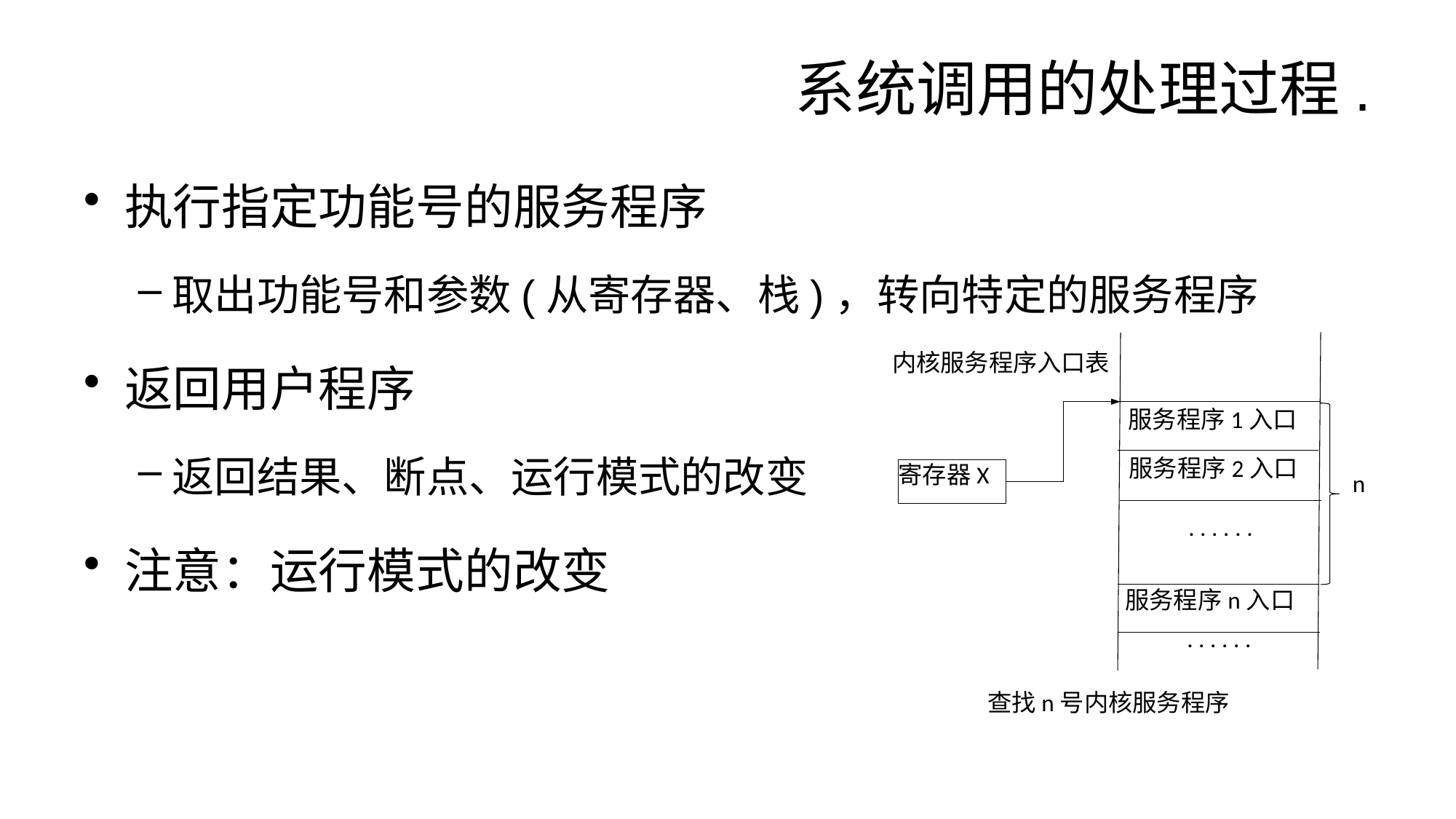

# 系统调用的处理过程.
执行指定功能号的服务程序
取出功能号和参数(从寄存器、栈)，转向特定的服务程序
返回用户程序
返回结果、断点、运行模式的改变
注意：运行模式的改变

内核服务程序入口表

服务程序1入口
服务程序2入口
寄存器X
n
. . . . . .
服务程序n入口
. . . . . .
查找n号内核服务程序